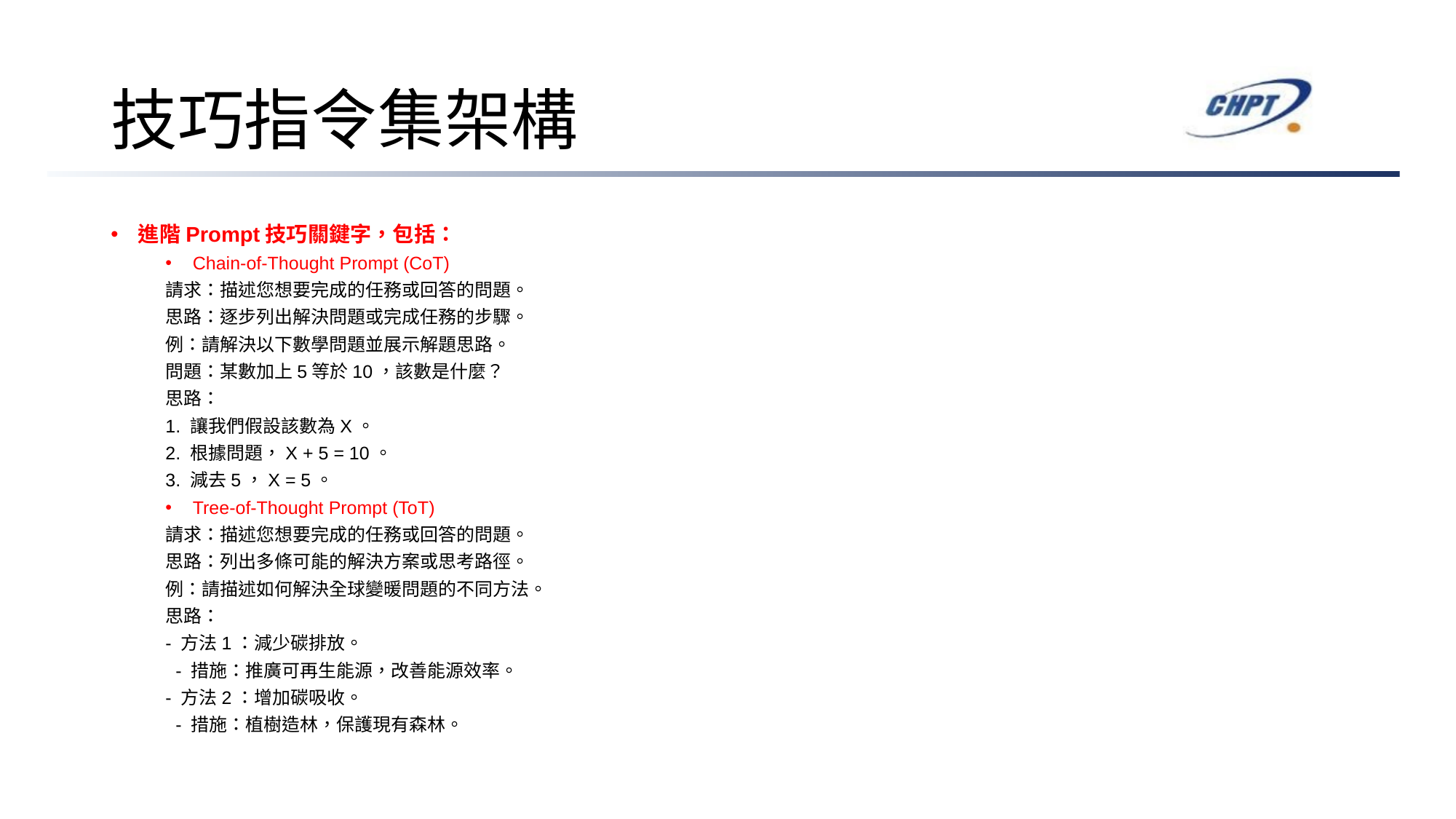

# 技巧指令集架構
進階Prompt技巧關鍵字，包括：
Chain-of-Thought Prompt (CoT)
請求：描述您想要完成的任務或回答的問題。
思路：逐步列出解決問題或完成任務的步驟。
例：請解決以下數學問題並展示解題思路。
問題：某數加上5等於10，該數是什麼？
思路：
1. 讓我們假設該數為X。
2. 根據問題，X + 5 = 10。
3. 減去5，X = 5。
Tree-of-Thought Prompt (ToT)
請求：描述您想要完成的任務或回答的問題。
思路：列出多條可能的解決方案或思考路徑。
例：請描述如何解決全球變暖問題的不同方法。
思路：
- 方法1：減少碳排放。
  - 措施：推廣可再生能源，改善能源效率。
- 方法2：增加碳吸收。
  - 措施：植樹造林，保護現有森林。